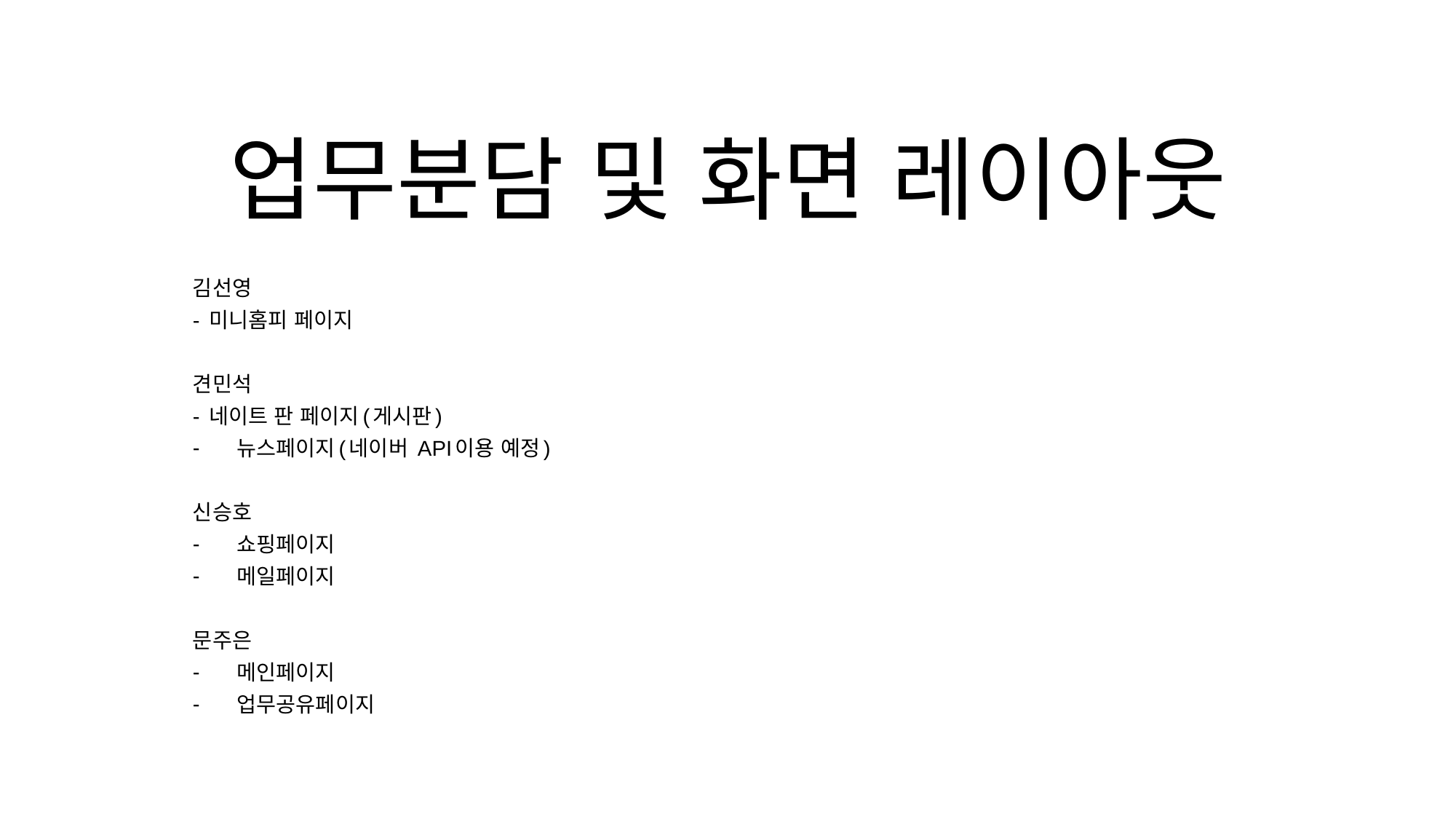

# 업무분담 및 화면 레이아웃
김선영
- 미니홈피 페이지

견민석
- 네이트 판 페이지(게시판)
뉴스페이지(네이버 API이용 예정)

신승호
쇼핑페이지
메일페이지

문주은
메인페이지
업무공유페이지